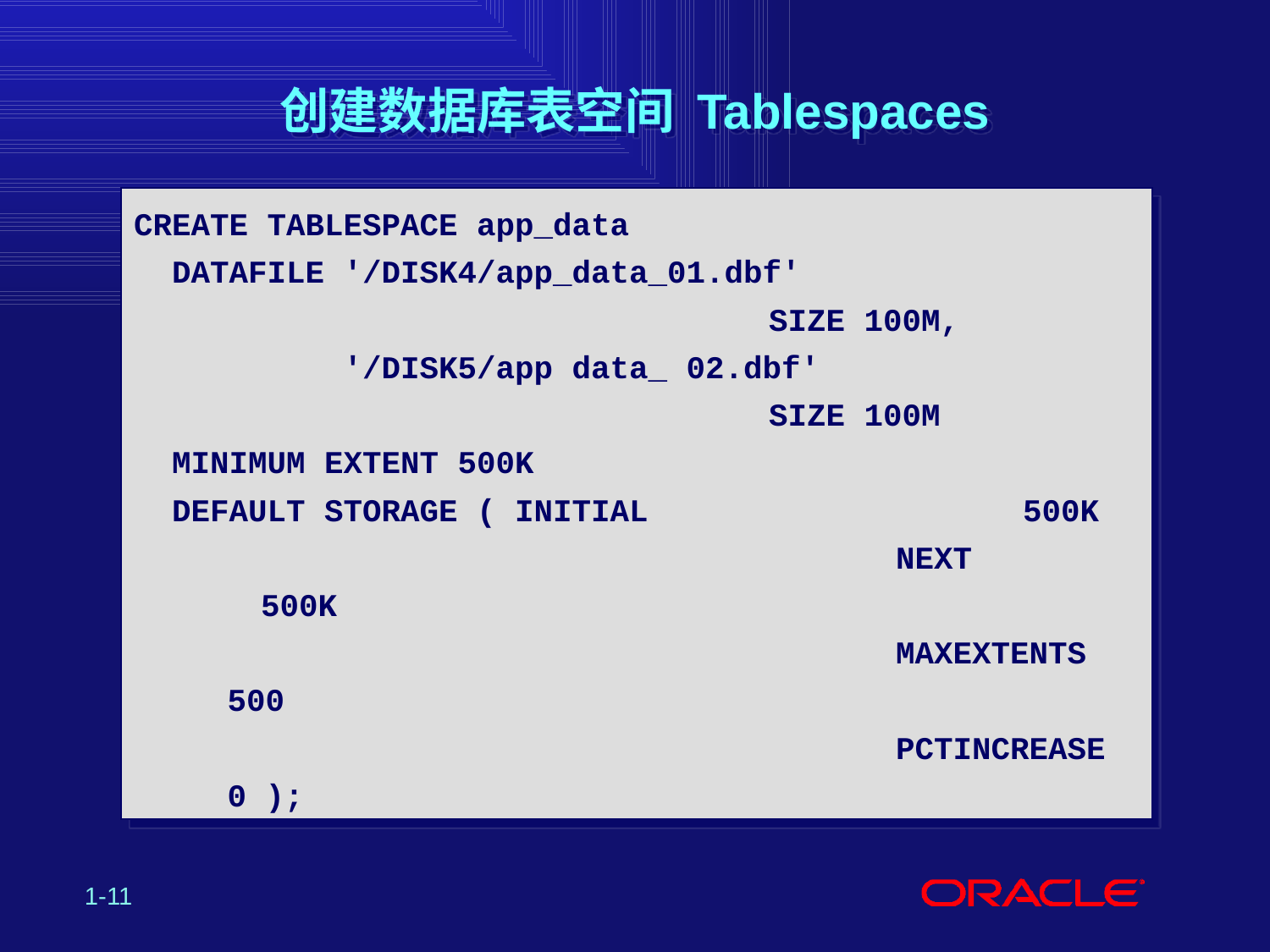

# 创建数据库表空间 Tablespaces
CREATE TABLESPACE app_data
  DATAFILE '/DISK4/app_data_01.dbf'
							SIZE 100M,
           '/DISK5/app data_ 02.dbf'
							SIZE 100M
  MINIMUM EXTENT 500K
  DEFAULT STORAGE (	INITIAL 			500K
								NEXT				500K
								MAXEXTENTS		500
								PCTINCREASE		0 );